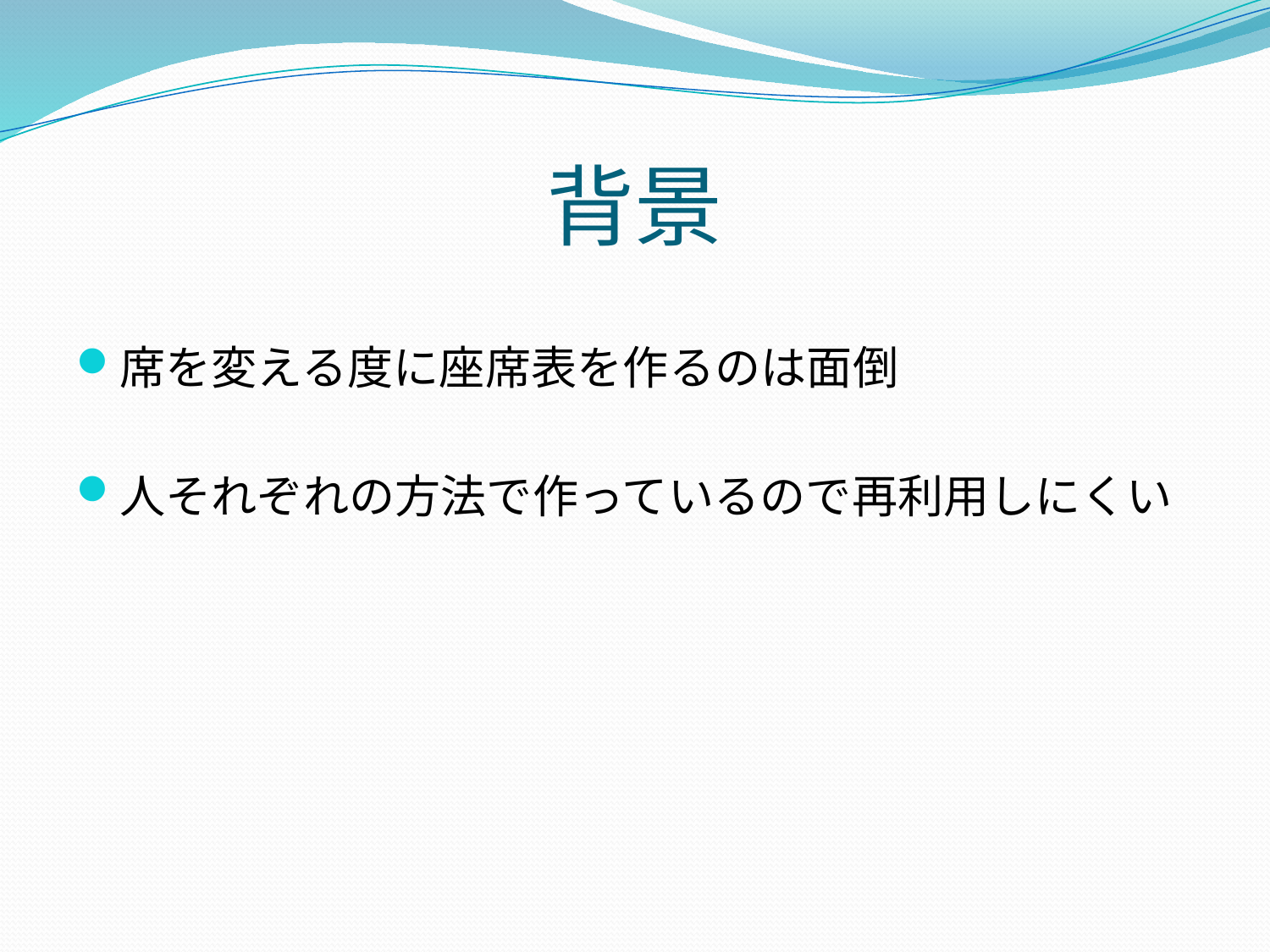

# 背景

席を変える度に座席表を作るのは面倒

人それぞれの方法で作っているので再利用しにくい